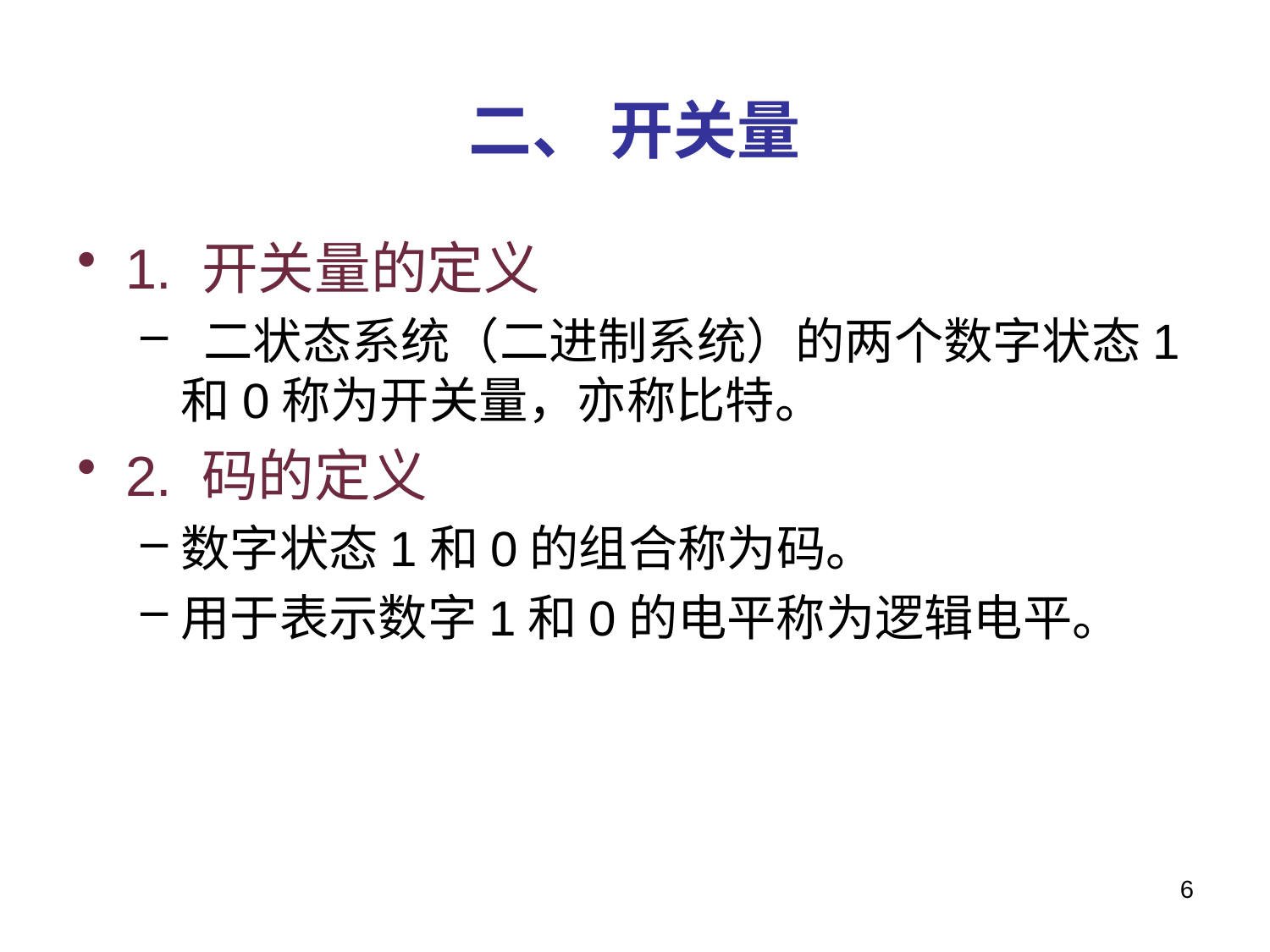

二、 开关量
1. 开关量的定义
 二状态系统（二进制系统）的两个数字状态1和0称为开关量，亦称比特。
2. 码的定义
数字状态1和0的组合称为码。
用于表示数字1和0的电平称为逻辑电平。

6